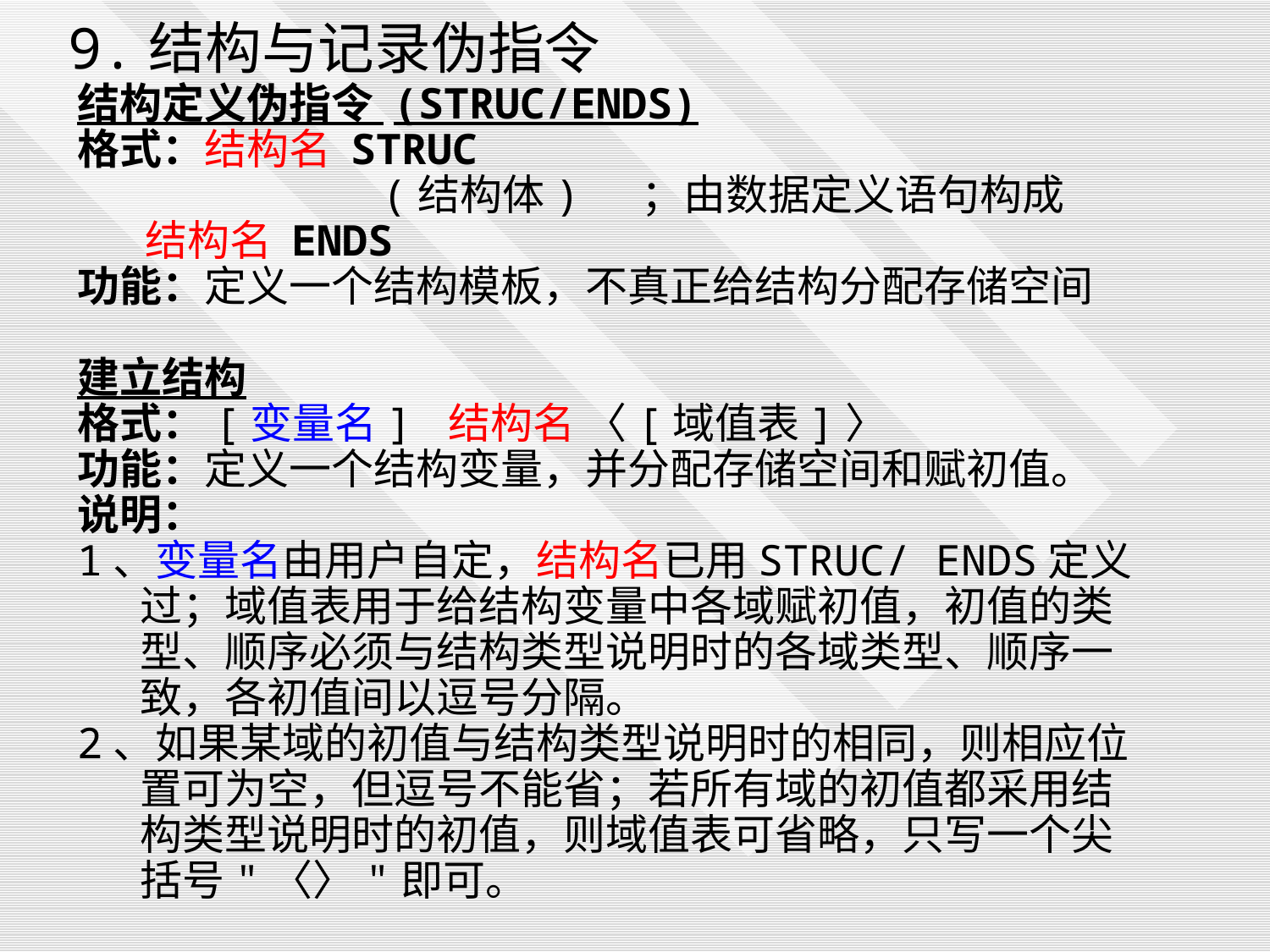

9.结构与记录伪指令
结构定义伪指令 (STRUC/ENDS)
格式：结构名 STRUC
            (结构体)  ；由数据定义语句构成
      结构名 ENDS
功能：定义一个结构模板，不真正给结构分配存储空间

建立结构
格式：[变量名] 结构名 〈[域值表]〉
功能：定义一个结构变量，并分配存储空间和赋初值。
说明：
1、变量名由用户自定，结构名已用STRUC/ ENDS定义过；域值表用于给结构变量中各域赋初值，初值的类型、顺序必须与结构类型说明时的各域类型、顺序一致，各初值间以逗号分隔。
2、如果某域的初值与结构类型说明时的相同，则相应位置可为空，但逗号不能省；若所有域的初值都采用结构类型说明时的初值，则域值表可省略，只写一个尖括号"〈〉"即可。